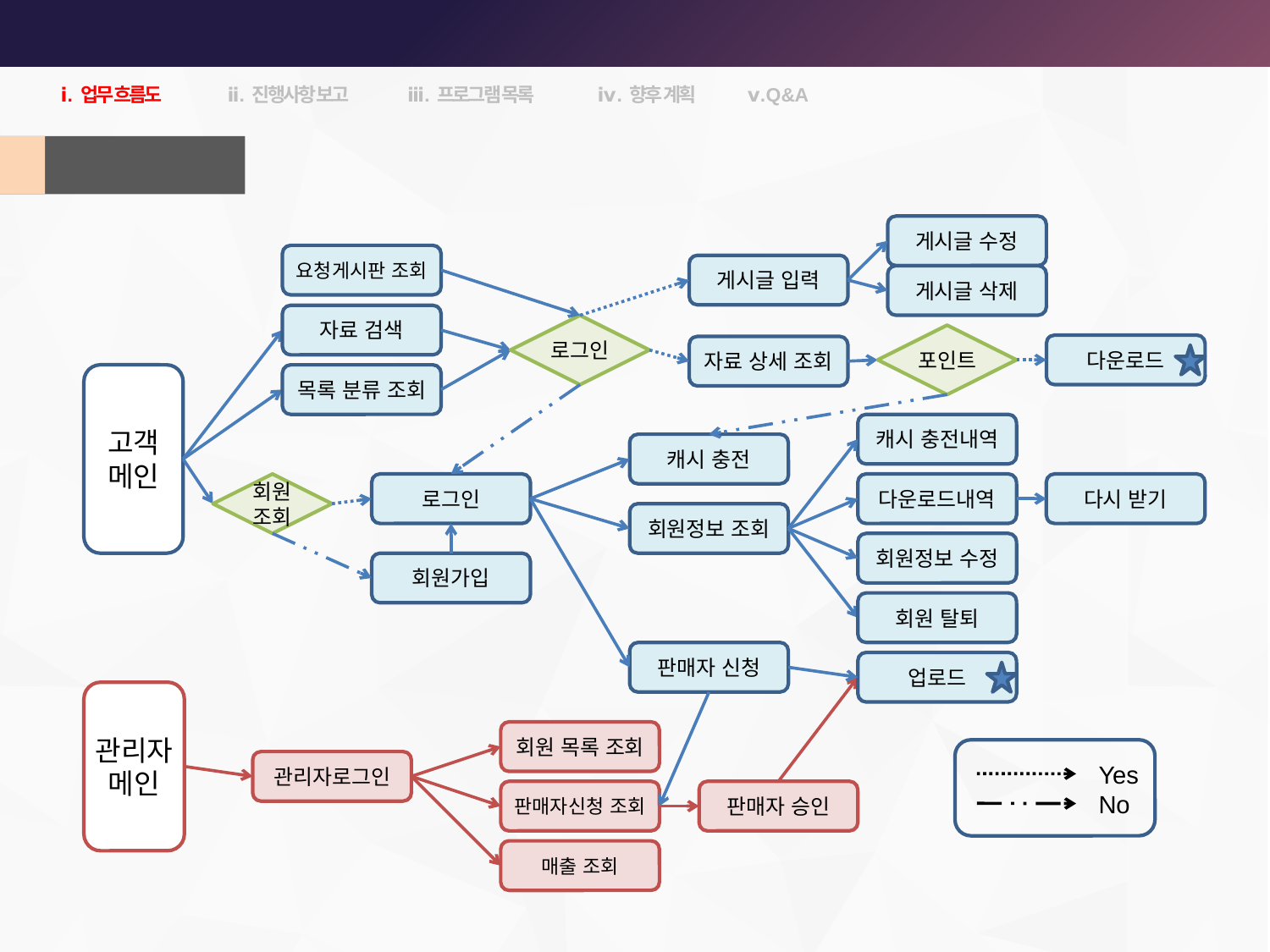

ⅰ. 업무 흐름도
ⅱ. 진행사항 보고
ⅲ. 프로그램 목록
ⅳ. 향후 계획
ⅴ. Q & A

업무 흐름도
게시글 수정
요청게시판 조회
게시글 입력
게시글 삭제
자료 검색
로그인
포인트
다운로드
자료 상세 조회

고객
메인
목록 분류 조회
캐시 충전내역
캐시 충전
회원
조회
로그인
다운로드내역
다시 받기
회원정보 조회
회원정보 수정
회원가입
회원 탈퇴
판매자 신청
업로드

관리자 메인
회원 목록 조회

관리자로그인
Yes
No
판매자신청 조회
판매자 승인
매출 조회